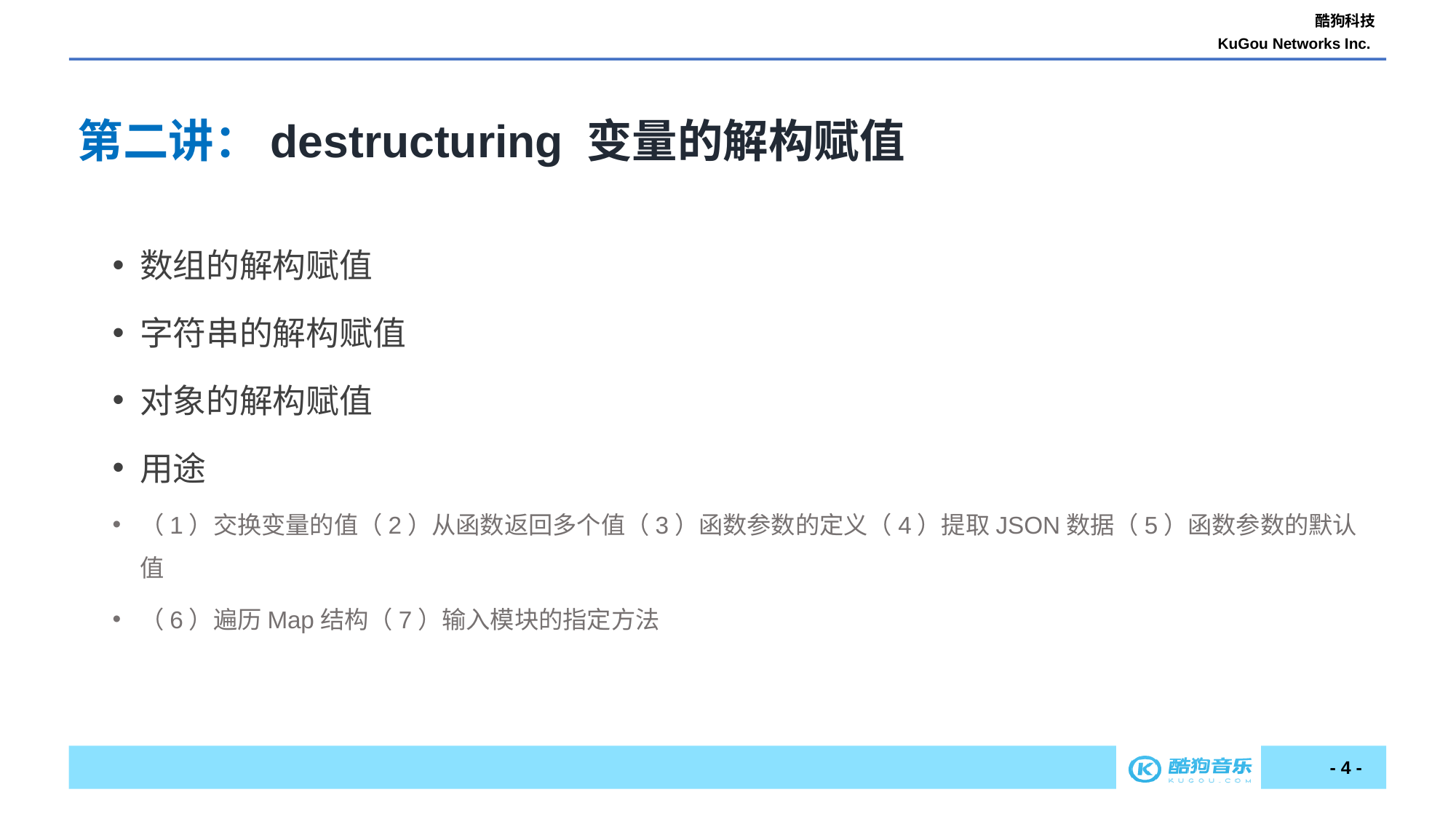

第二讲：destructuring 变量的解构赋值
数组的解构赋值
字符串的解构赋值
对象的解构赋值
用途
（1）交换变量的值（2）从函数返回多个值（3）函数参数的定义（4）提取JSON数据（5）函数参数的默认值
（6）遍历Map结构（7）输入模块的指定方法